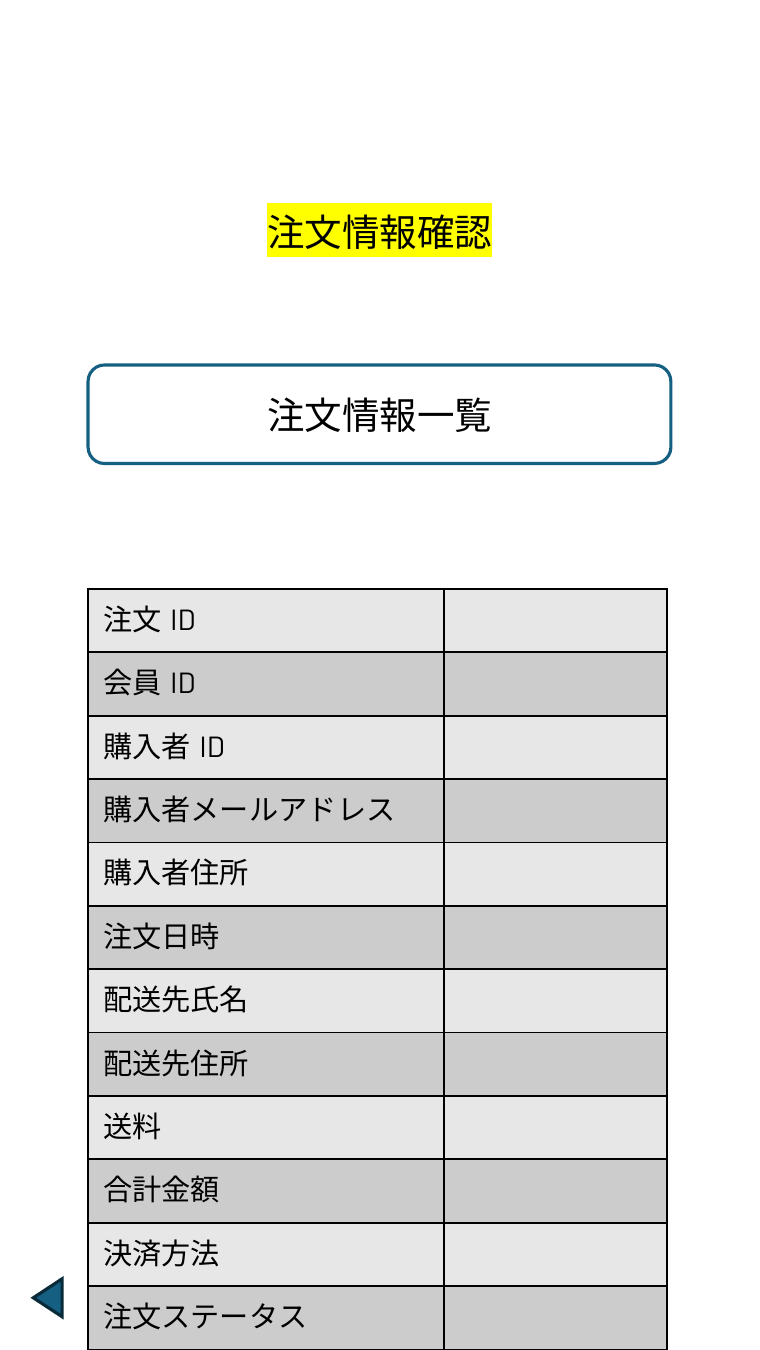

注文情報確認
注文情報一覧
| 注文ID |  |
| --- | --- |
| 会員ID |  |
| 購入者ID |  |
| 購入者メールアドレス |  |
| 購入者住所 |  |
| 注文日時 |  |
| 配送先氏名 |  |
| 配送先住所 |  |
| 送料 |  |
| 合計金額 |  |
| 決済方法 |  |
| 注文ステータス |  |